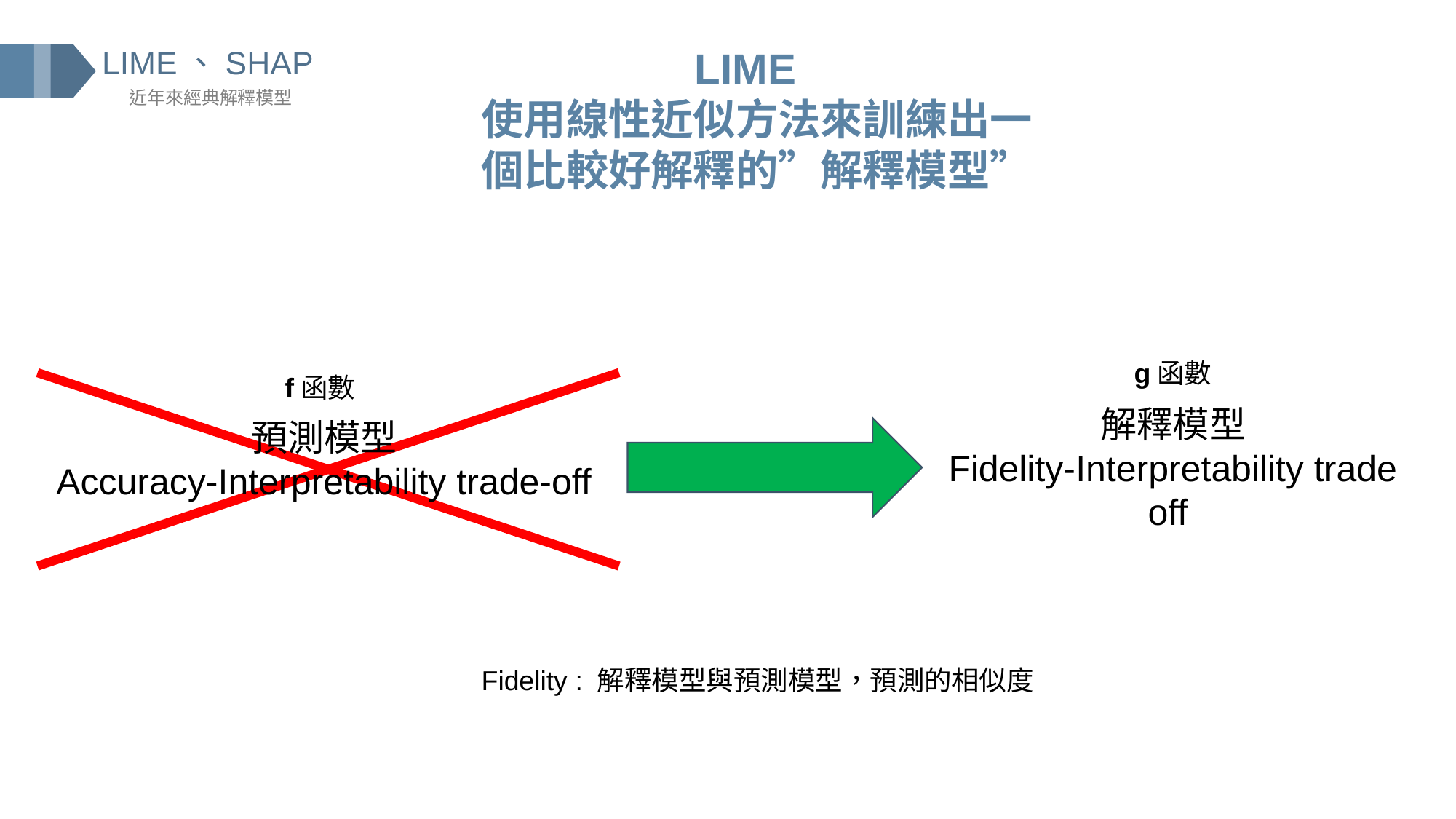

LIME
使用線性近似方法來訓練出一個比較好解釋的”解釋模型”
g函數
f函數
解釋模型
Fidelity-Interpretability trade off
預測模型
Accuracy-Interpretability trade-off

Fidelity : 解釋模型與預測模型，預測的相似度